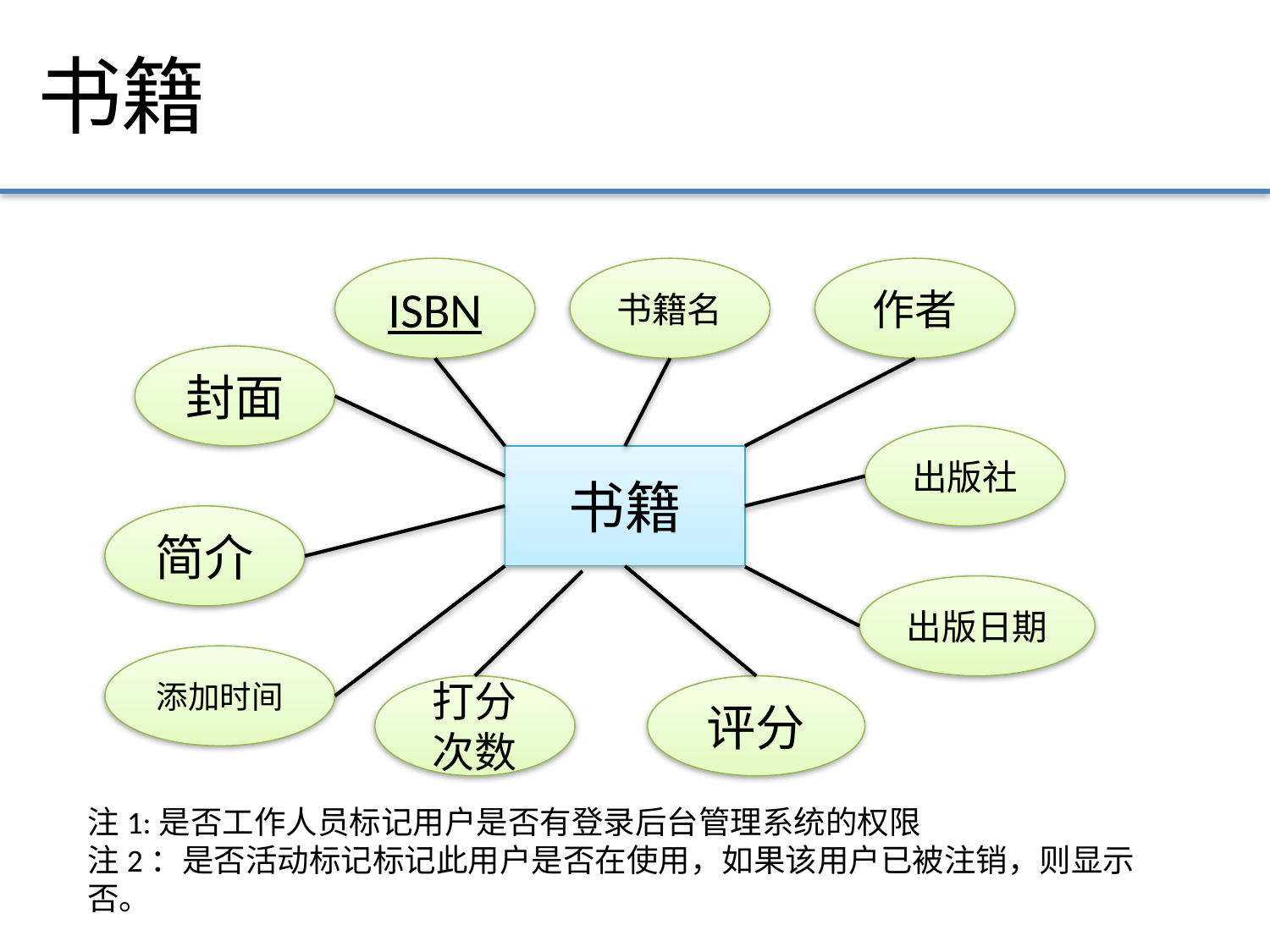

书籍
ISBN
书籍名
作者
封面
出版社
书籍
简介
出版日期
添加时间
打分次数
评分
注1:是否工作人员标记用户是否有登录后台管理系统的权限
注2：是否活动标记标记此用户是否在使用，如果该用户已被注销，则显示否。